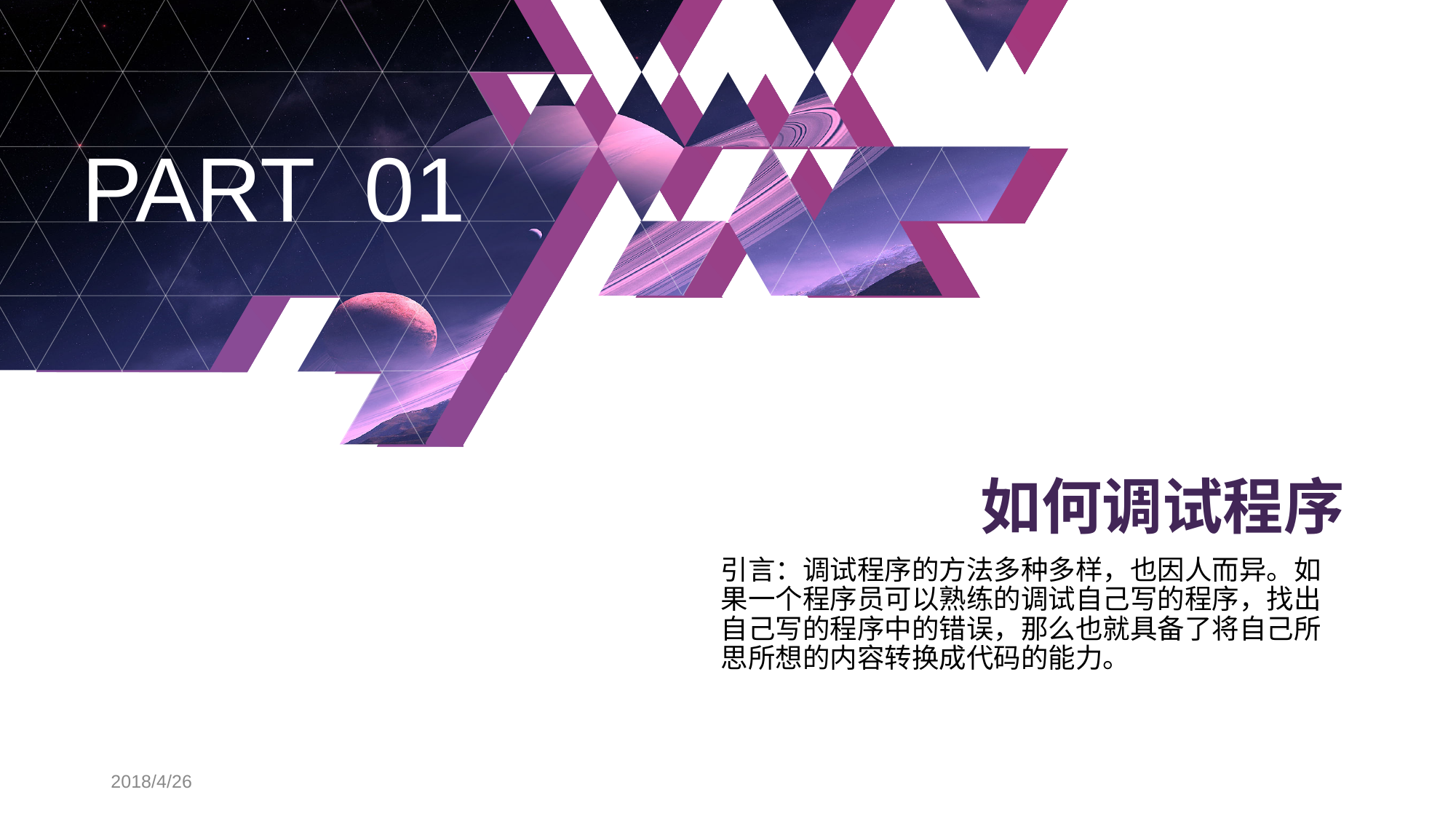

PART  01
# 如何调试程序
引言：调试程序的方法多种多样，也因人而异。如果一个程序员可以熟练的调试自己写的程序，找出自己写的程序中的错误，那么也就具备了将自己所思所想的内容转换成代码的能力。
2018/4/26